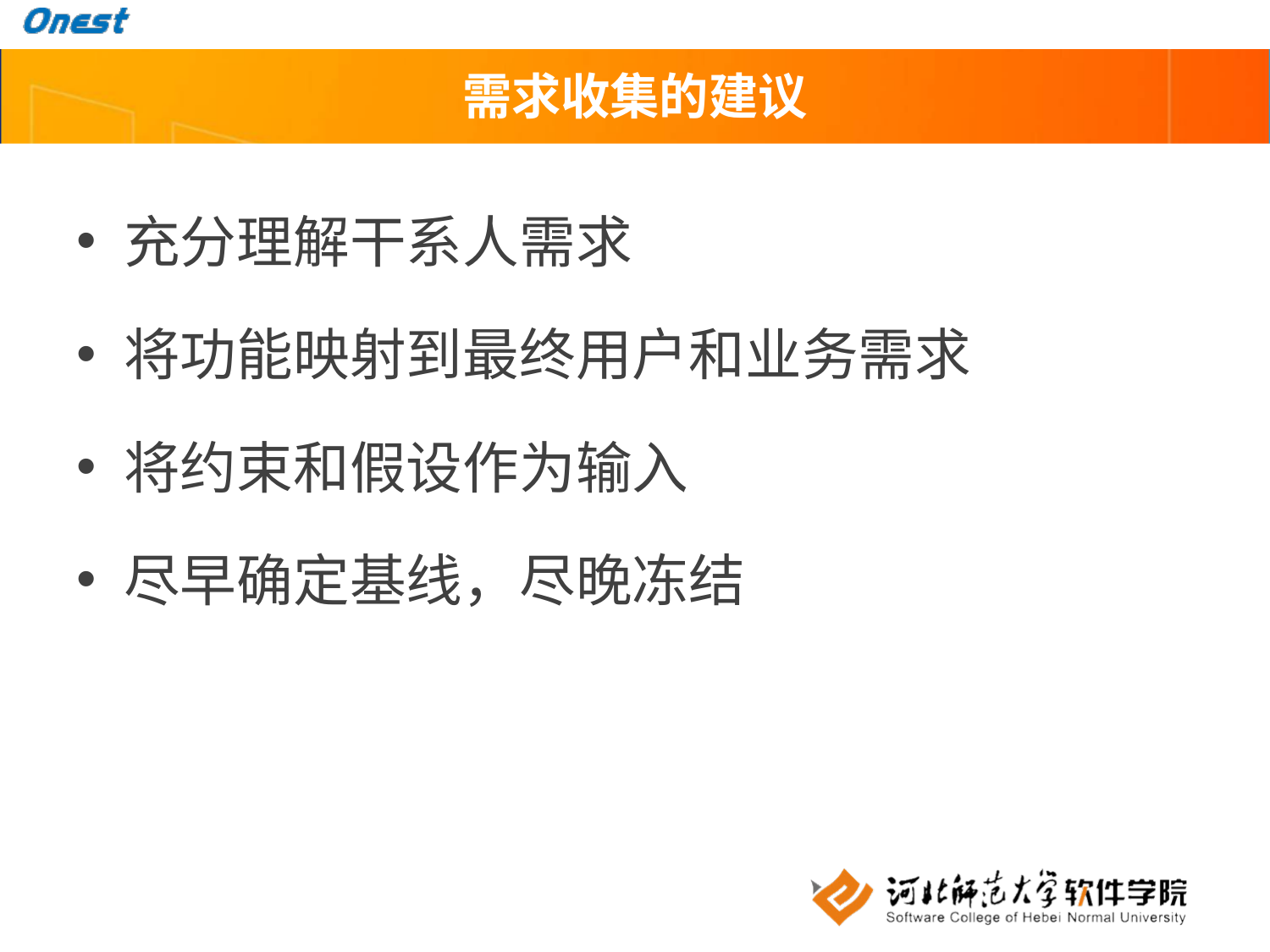

# 需求收集的建议
充分理解干系人需求
将功能映射到最终用户和业务需求
将约束和假设作为输入
尽早确定基线，尽晚冻结